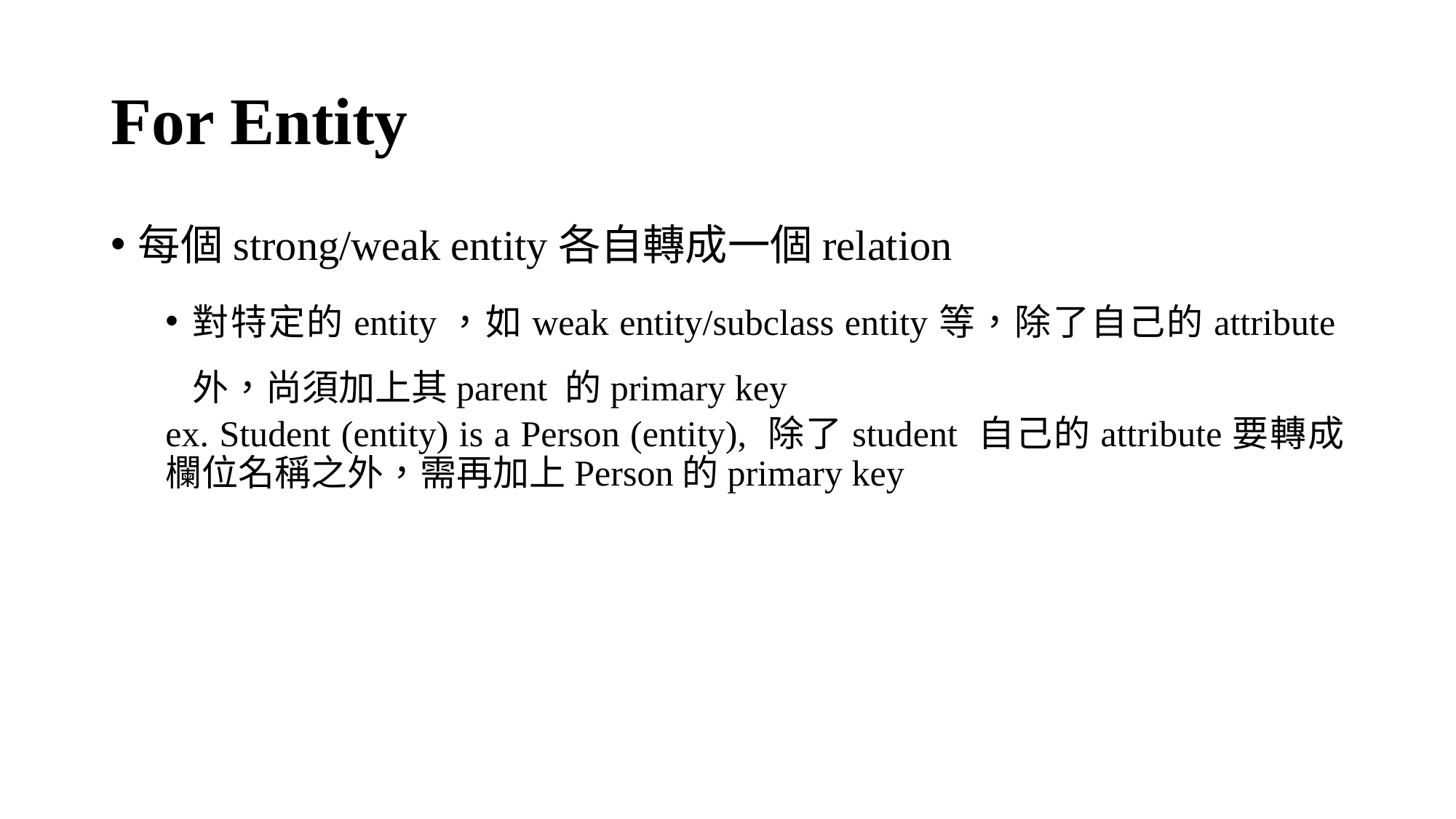

# For Entity
每個strong/weak entity各自轉成一個relation
對特定的entity，如weak entity/subclass entity等，除了自己的attribute外，尚須加上其parent 的primary key
ex. Student (entity) is a Person (entity), 除了student 自己的attribute要轉成欄位名稱之外，需再加上Person的primary key